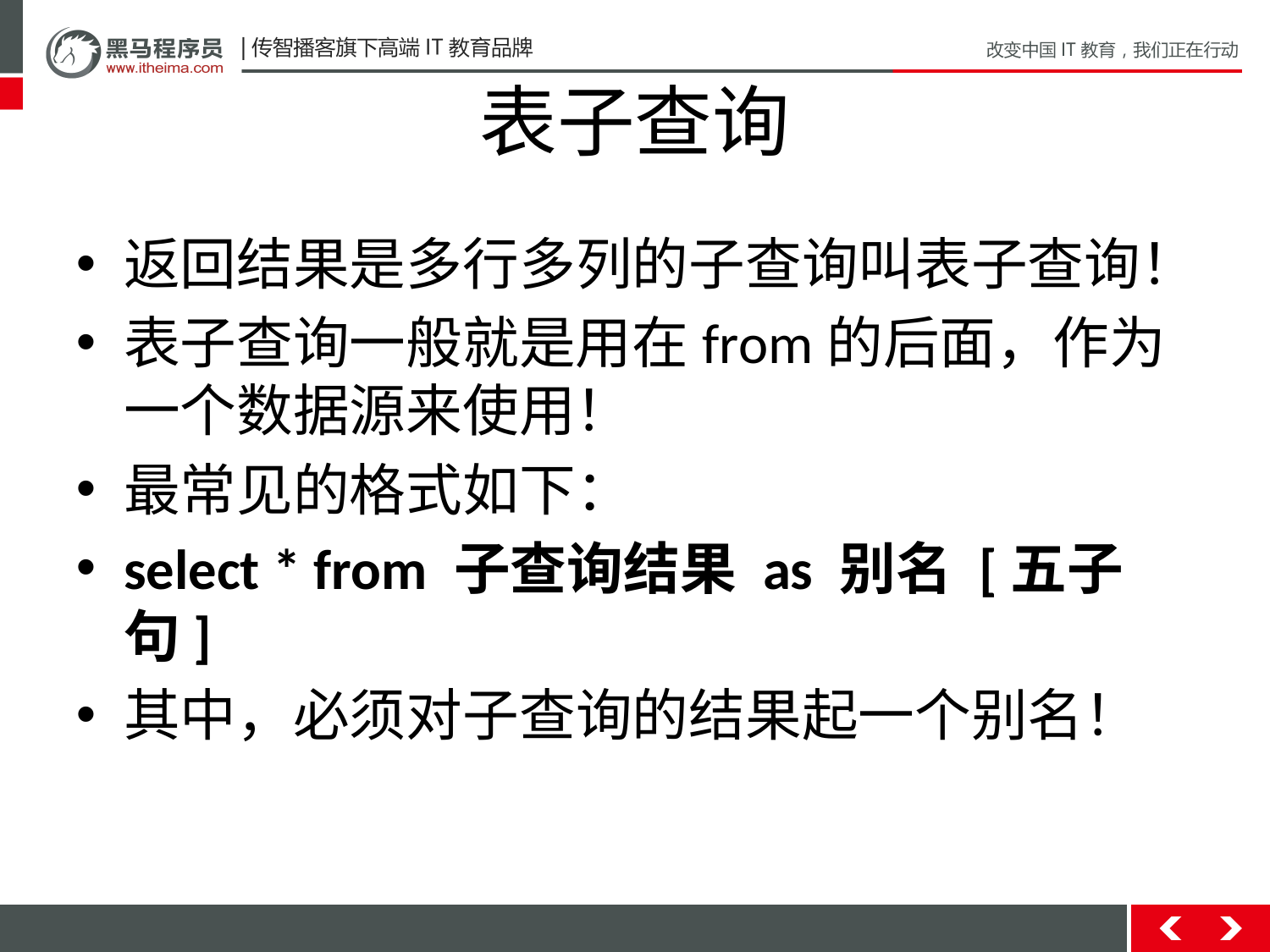

# 表子查询
返回结果是多行多列的子查询叫表子查询！
表子查询一般就是用在from的后面，作为一个数据源来使用！
最常见的格式如下：
select * from 子查询结果 as 别名 [五子句]
其中，必须对子查询的结果起一个别名！